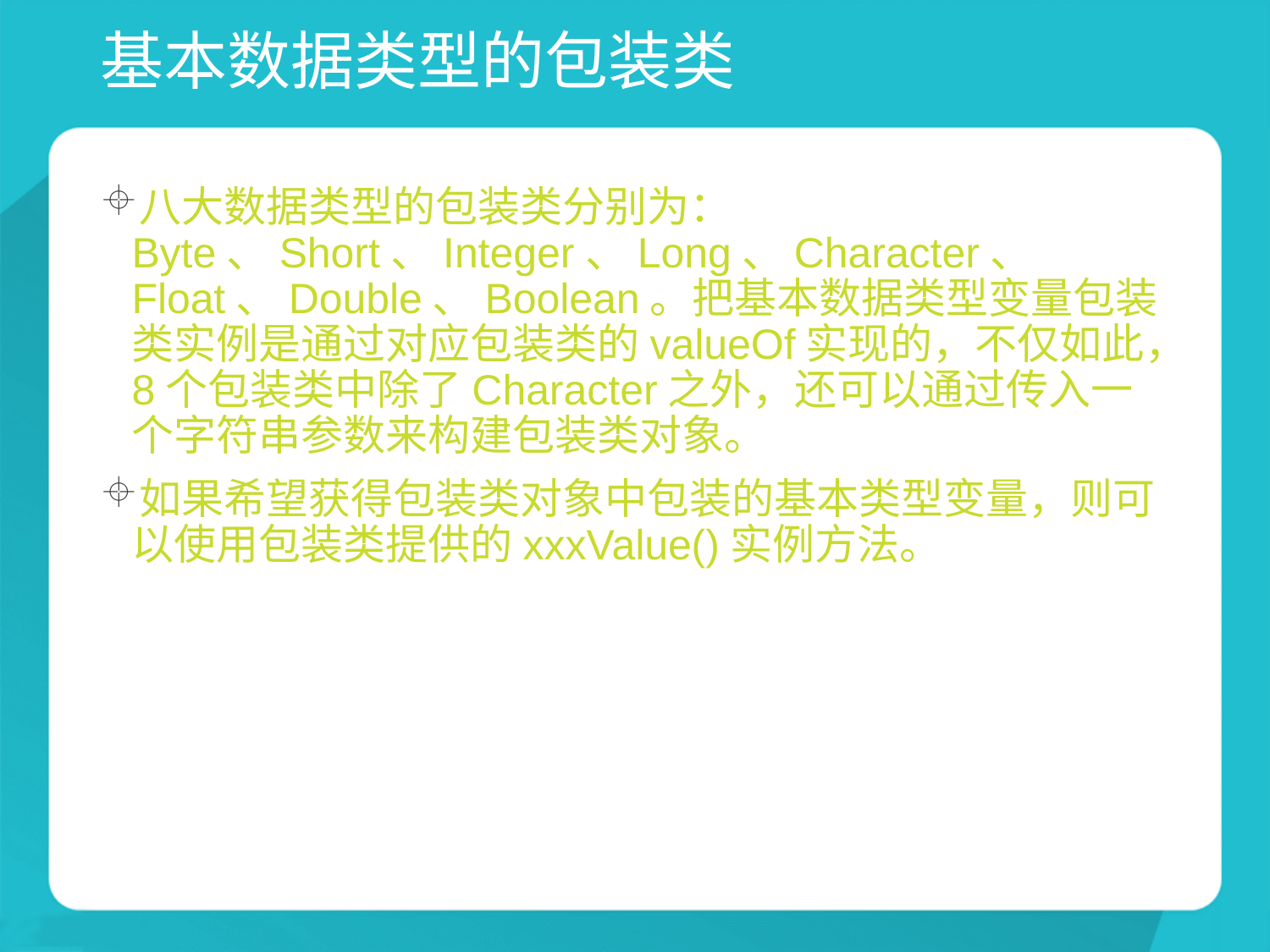

# 基本数据类型的包装类
八大数据类型的包装类分别为：Byte、Short、Integer、Long、Character、         Float、Double、Boolean。把基本数据类型变量包装类实例是通过对应包装类的valueOf实现的，不仅如此，8个包装类中除了Character之外，还可以通过传入一个字符串参数来构建包装类对象。
如果希望获得包装类对象中包装的基本类型变量，则可以使用包装类提供的xxxValue()实例方法。